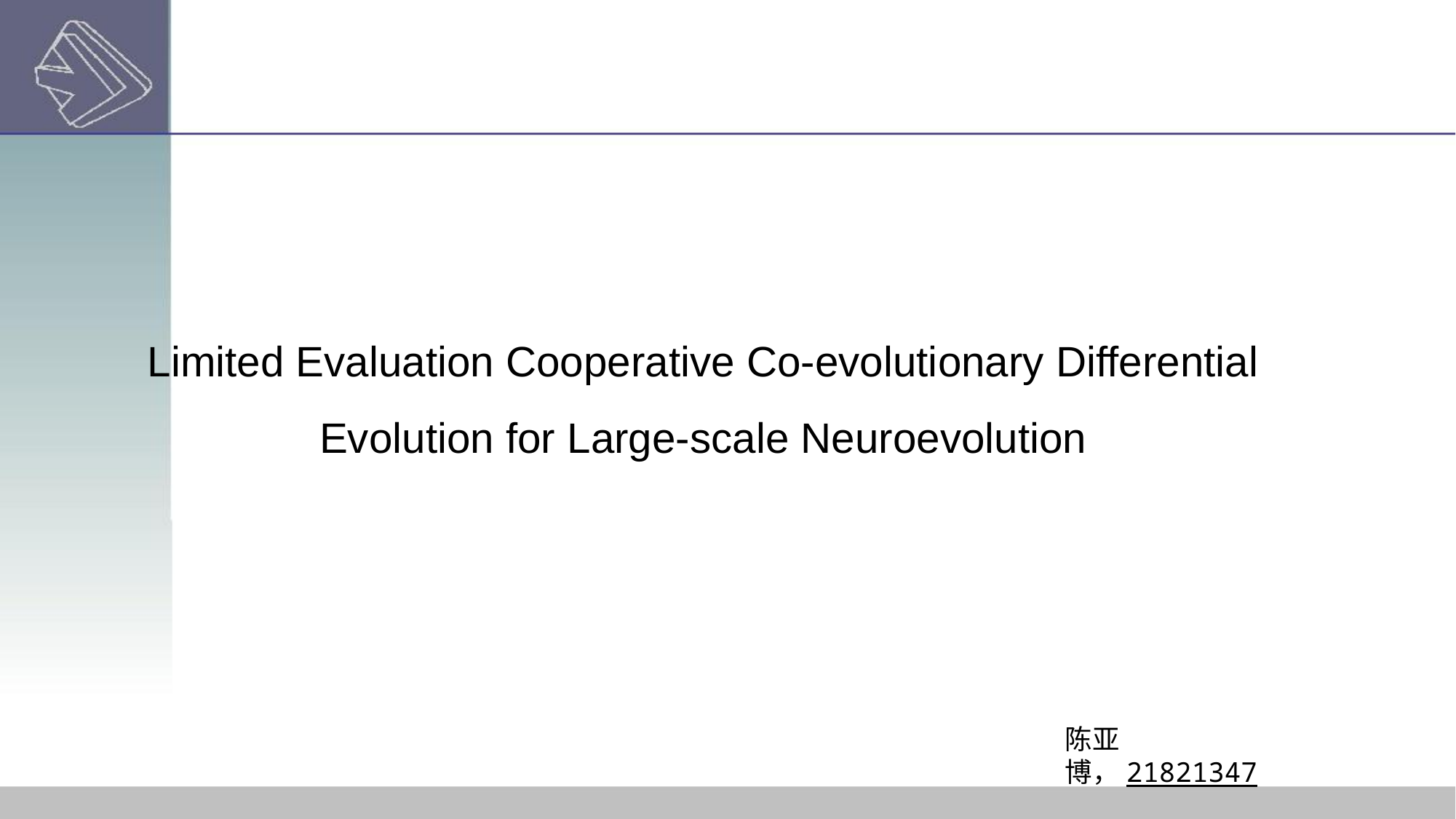

# Limited Evaluation Cooperative Co-evolutionary Differential Evolution for Large-scale Neuroevolution
陈亚博，21821347